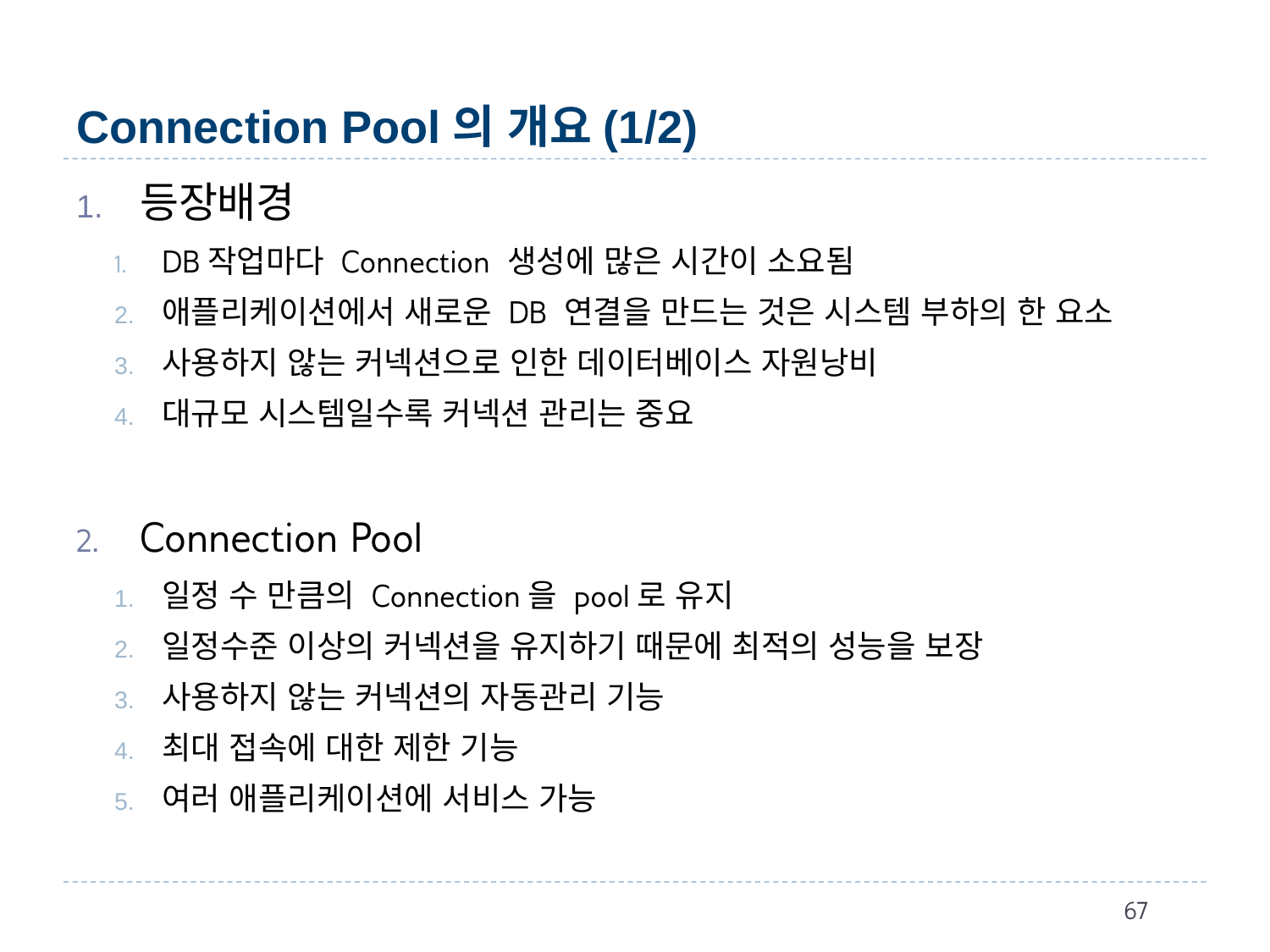

# Connection Pool의 개요(1/2)
등장배경
DB작업마다 Connection 생성에 많은 시간이 소요됨
애플리케이션에서 새로운 DB 연결을 만드는 것은 시스템 부하의 한 요소
사용하지 않는 커넥션으로 인한 데이터베이스 자원낭비
대규모 시스템일수록 커넥션 관리는 중요

Connection Pool
일정 수 만큼의 Connection을 pool로 유지
일정수준 이상의 커넥션을 유지하기 때문에 최적의 성능을 보장
사용하지 않는 커넥션의 자동관리 기능
최대 접속에 대한 제한 기능
여러 애플리케이션에 서비스 가능

67